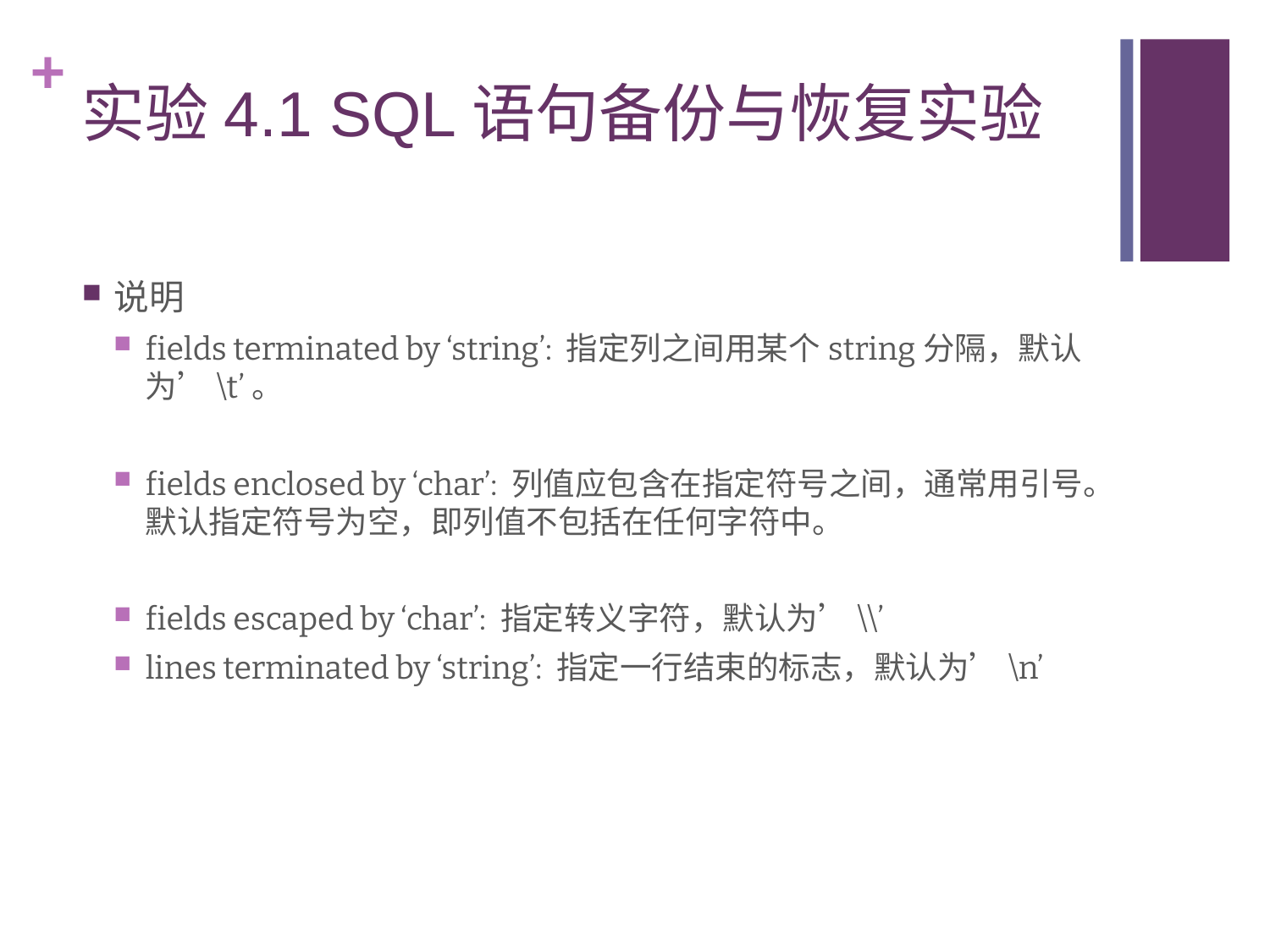

# 实验4.1 SQL语句备份与恢复实验
说明
fields terminated by ‘string’: 指定列之间用某个string分隔，默认为’\t’。

fields enclosed by ‘char’: 列值应包含在指定符号之间，通常用引号。默认指定符号为空，即列值不包括在任何字符中。

fields escaped by ‘char’: 指定转义字符，默认为’\\’
lines terminated by ‘string’: 指定一行结束的标志，默认为’\n’